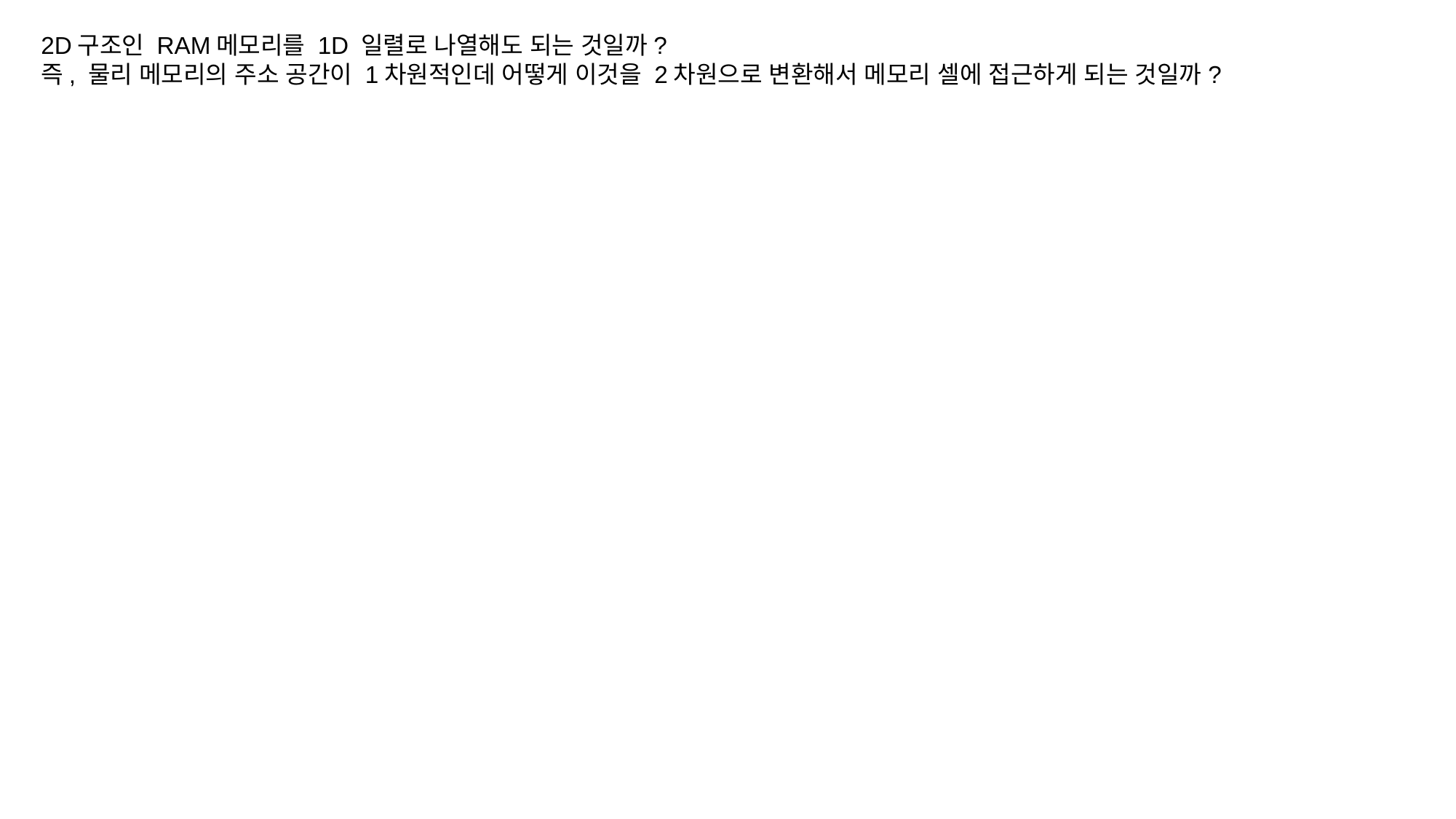

2D구조인 RAM메모리를 1D 일렬로 나열해도 되는 것일까?
즉, 물리 메모리의 주소 공간이 1차원적인데 어떻게 이것을 2차원으로 변환해서 메모리 셀에 접근하게 되는 것일까?